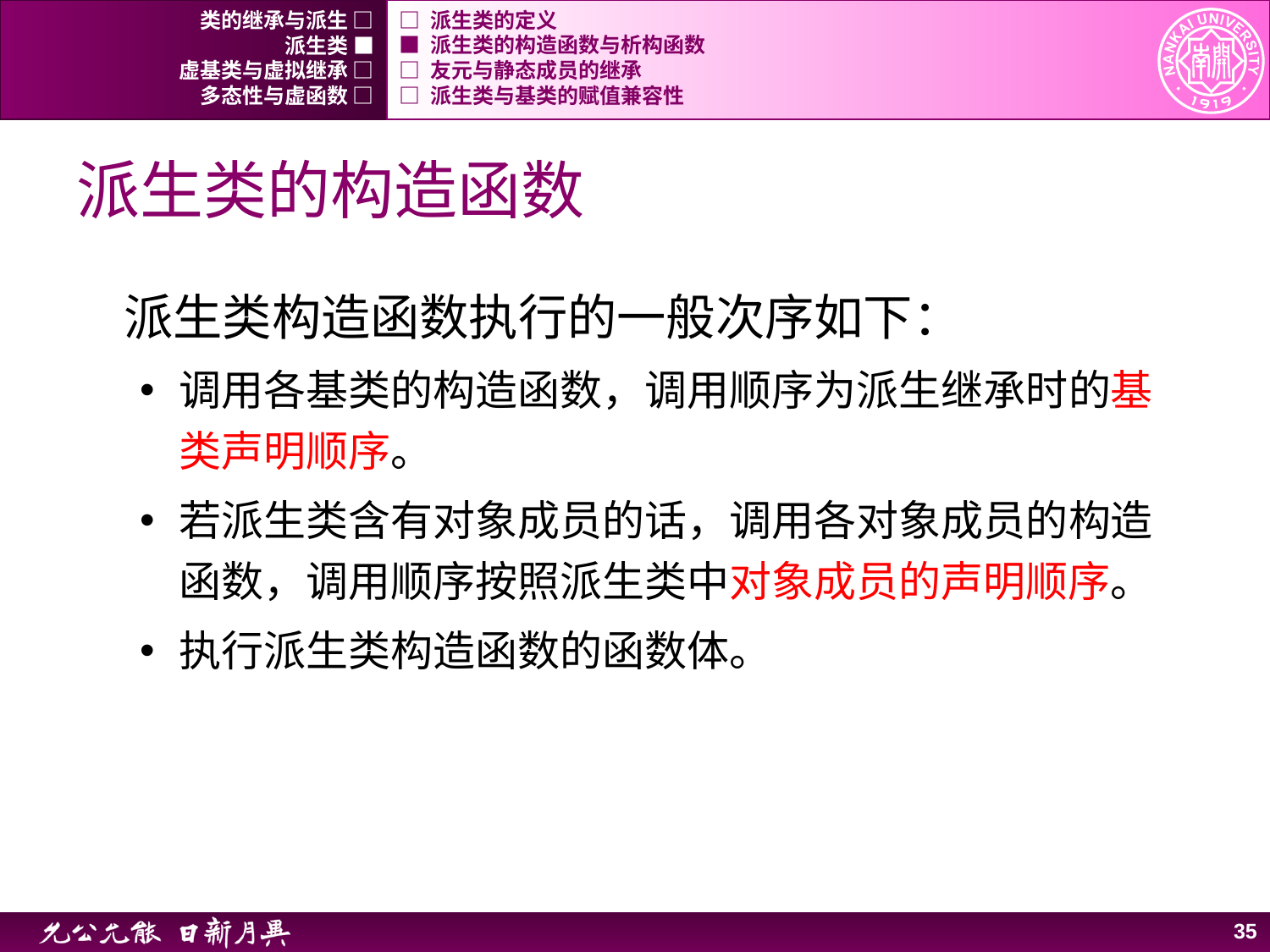

类的继承与派生 □
□ 派生类的定义
派生类 ■
■ 派生类的构造函数与析构函数
虚基类与虚拟继承 □
□ 友元与静态成员的继承
多态性与虚函数 □
□ 派生类与基类的赋值兼容性
# 派生类的构造函数
派生类构造函数执行的一般次序如下：
调用各基类的构造函数，调用顺序为派生继承时的基类声明顺序。
若派生类含有对象成员的话，调用各对象成员的构造函数，调用顺序按照派生类中对象成员的声明顺序。
执行派生类构造函数的函数体。

35